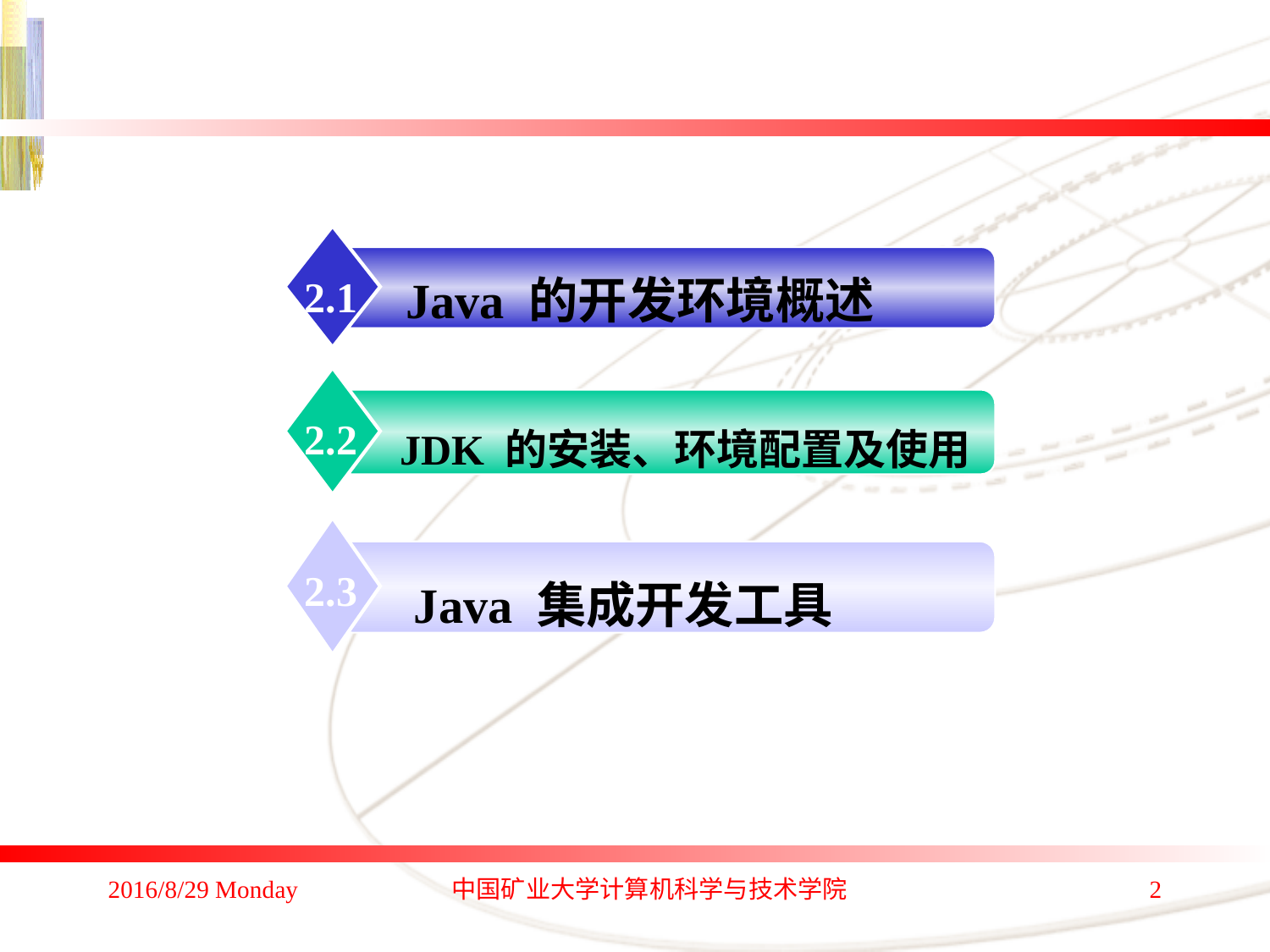

Java 的开发环境概述
2.1

2.2

JDK 的安装、环境配置及使用

2.3

Java 集成开发工具
2016/8/29 Monday
中国矿业大学计算机科学与技术学院
2